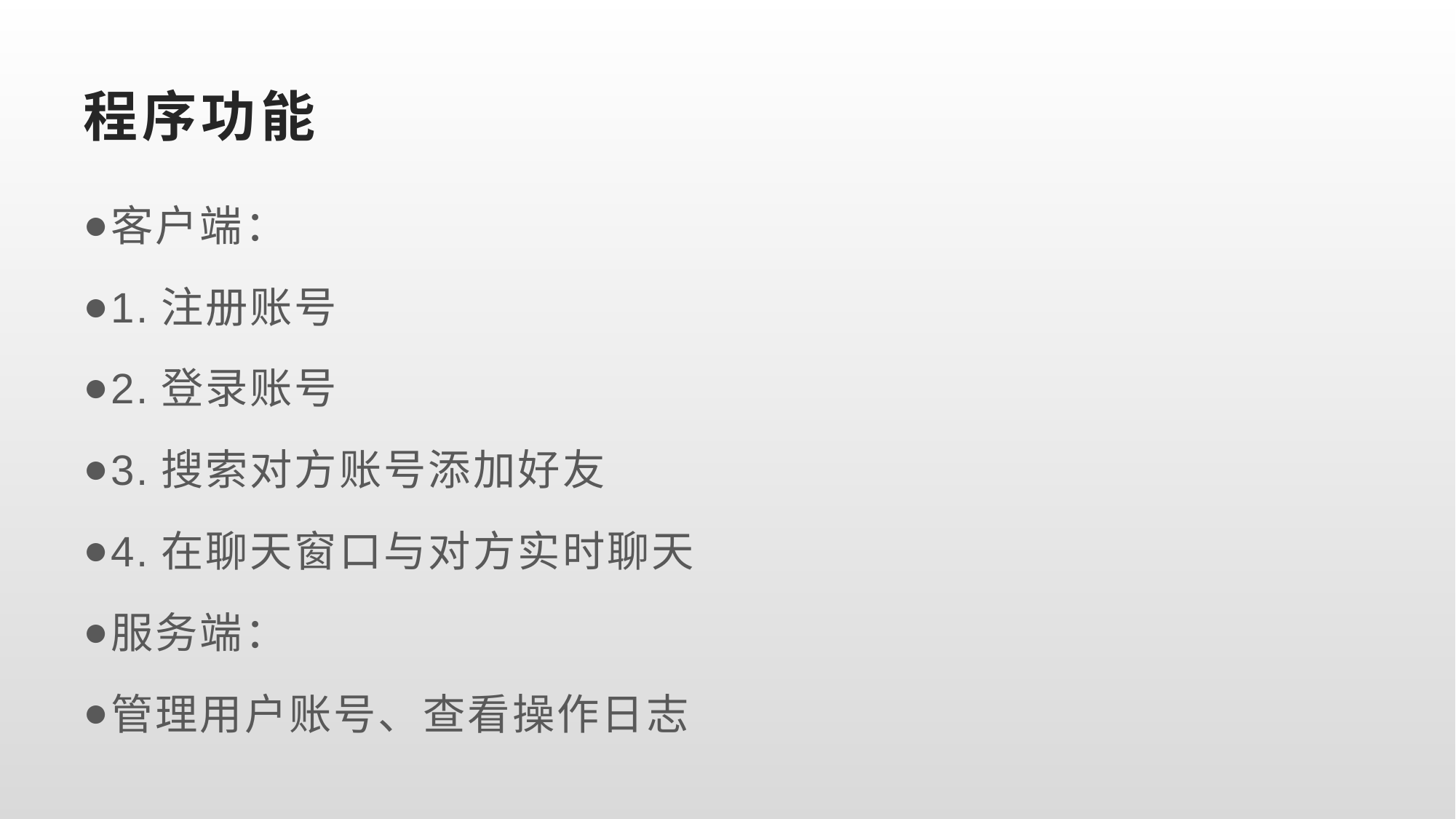

# 程序功能
客户端：
1.注册账号
2.登录账号
3.搜索对方账号添加好友
4.在聊天窗口与对方实时聊天
服务端：
管理用户账号、查看操作日志